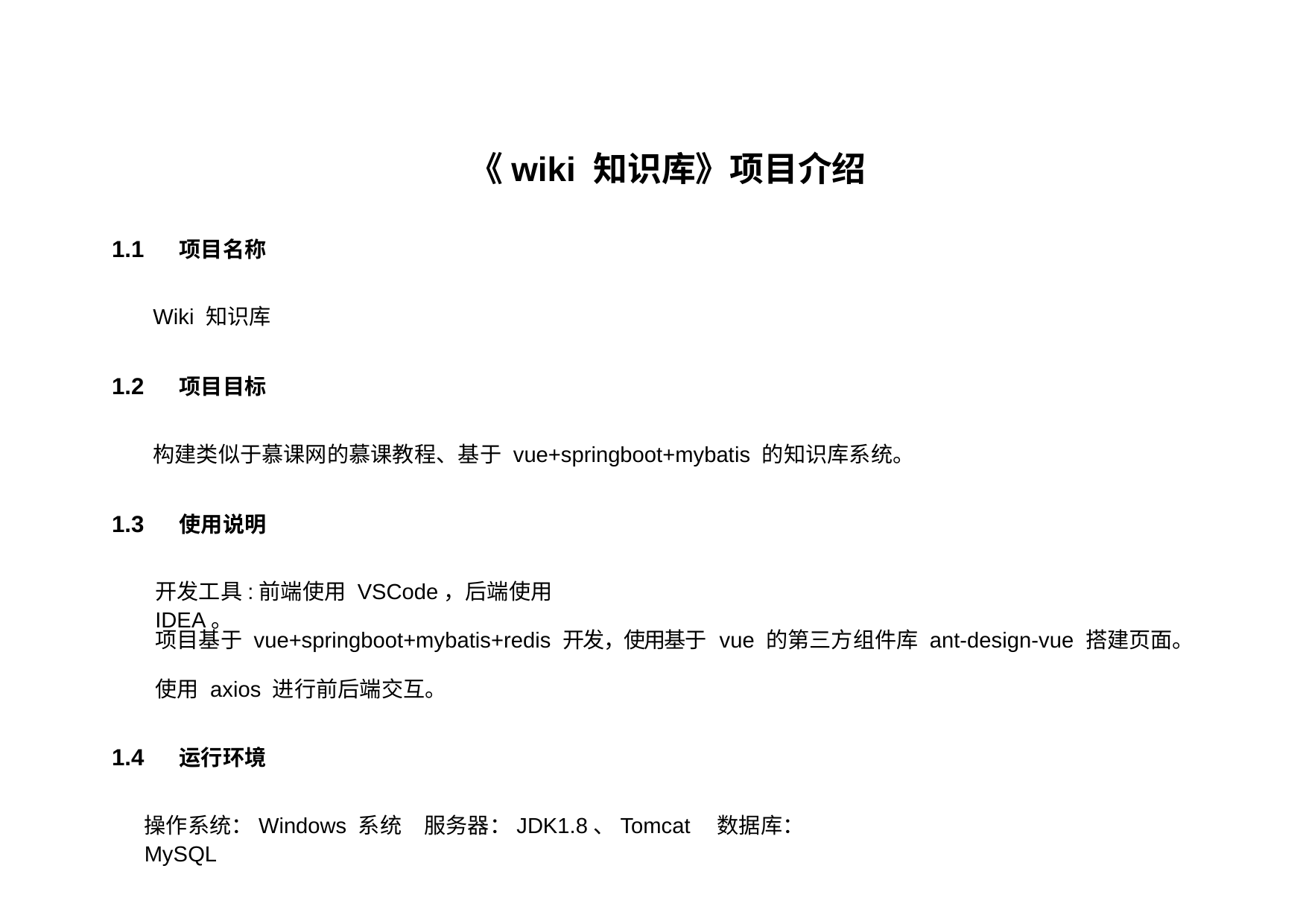

《wiki 知识库》项目介绍
1.1 项目名称
Wiki 知识库
1.2 项目目标
构建类似于慕课网的慕课教程、基于 vue+springboot+mybatis 的知识库系统。
1.3 使用说明
开发工具:前端使用 VSCode，后端使用 IDEA。
项目基于 vue+springboot+mybatis+redis 开发，使用基于 vue 的第三方组件库 ant-design-vue 搭建页面。
使用 axios 进行前后端交互。
1.4 运行环境
操作系统：Windows 系统 服务器：JDK1.8、Tomcat 数据库：MySQL